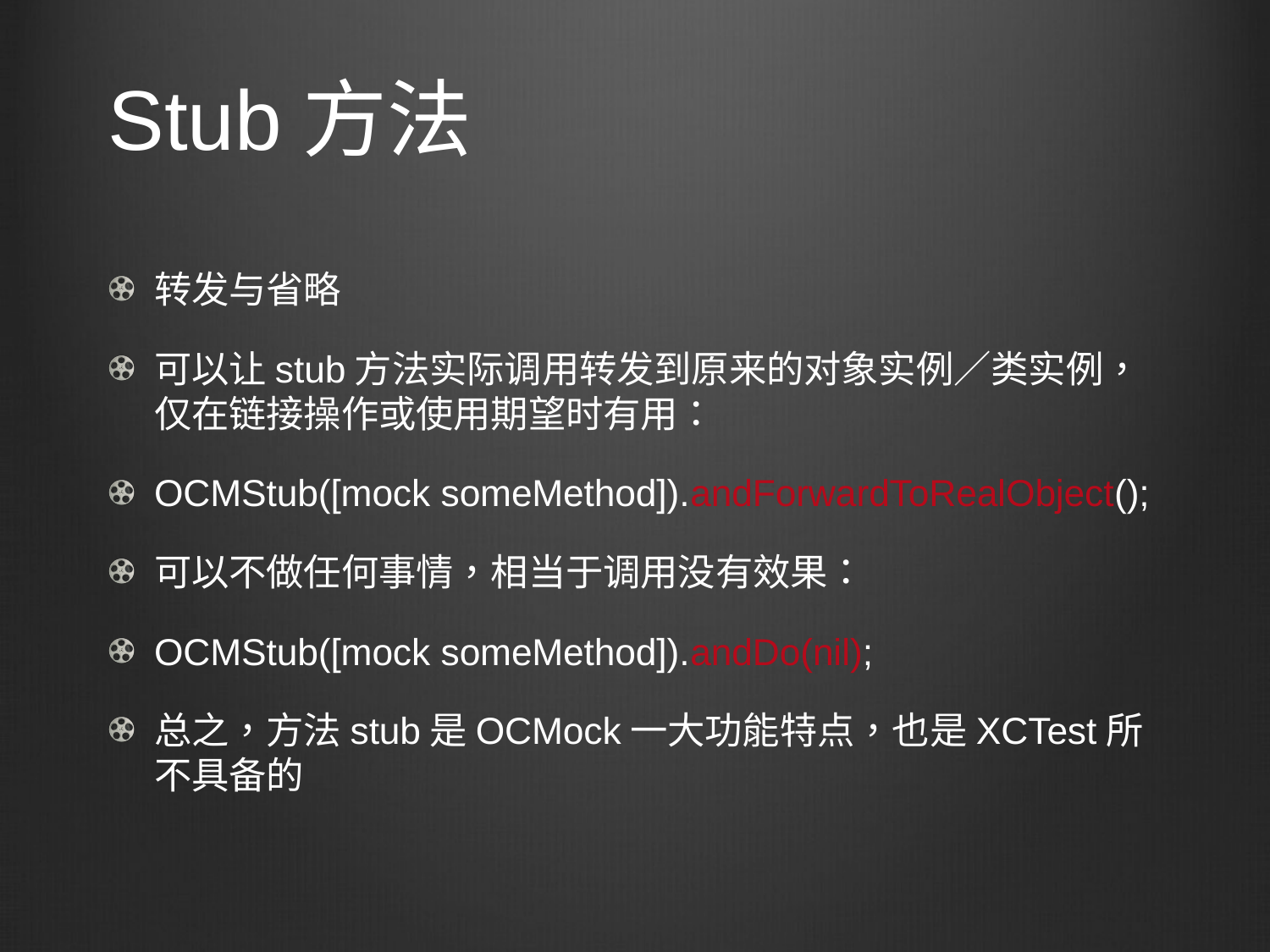

# Stub方法
转发与省略
可以让stub方法实际调用转发到原来的对象实例／类实例，仅在链接操作或使用期望时有用：
OCMStub([mock someMethod]).andForwardToRealObject();
可以不做任何事情，相当于调用没有效果：
OCMStub([mock someMethod]).andDo(nil);
总之，方法stub是OCMock一大功能特点，也是XCTest所不具备的